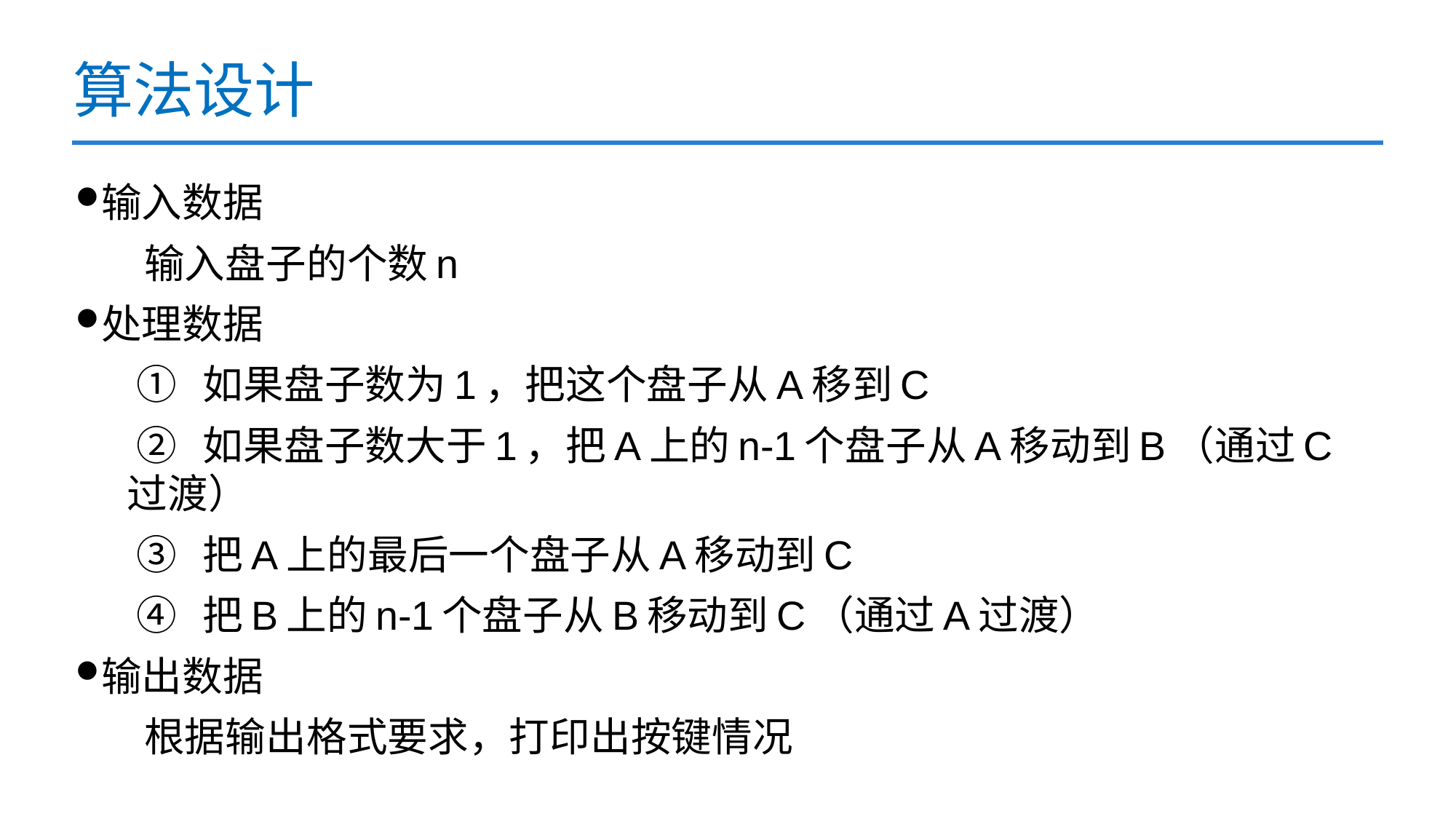

# 算法设计
输入数据
 输入盘子的个数n
处理数据
 ①  如果盘子数为1，把这个盘子从A移到C
 ②  如果盘子数大于1，把A上的n-1个盘子从A移动到B（通过C过渡）
 ③  把A上的最后一个盘子从A移动到C
 ④  把B上的n-1个盘子从B移动到C（通过A过渡）
输出数据
 根据输出格式要求，打印出按键情况